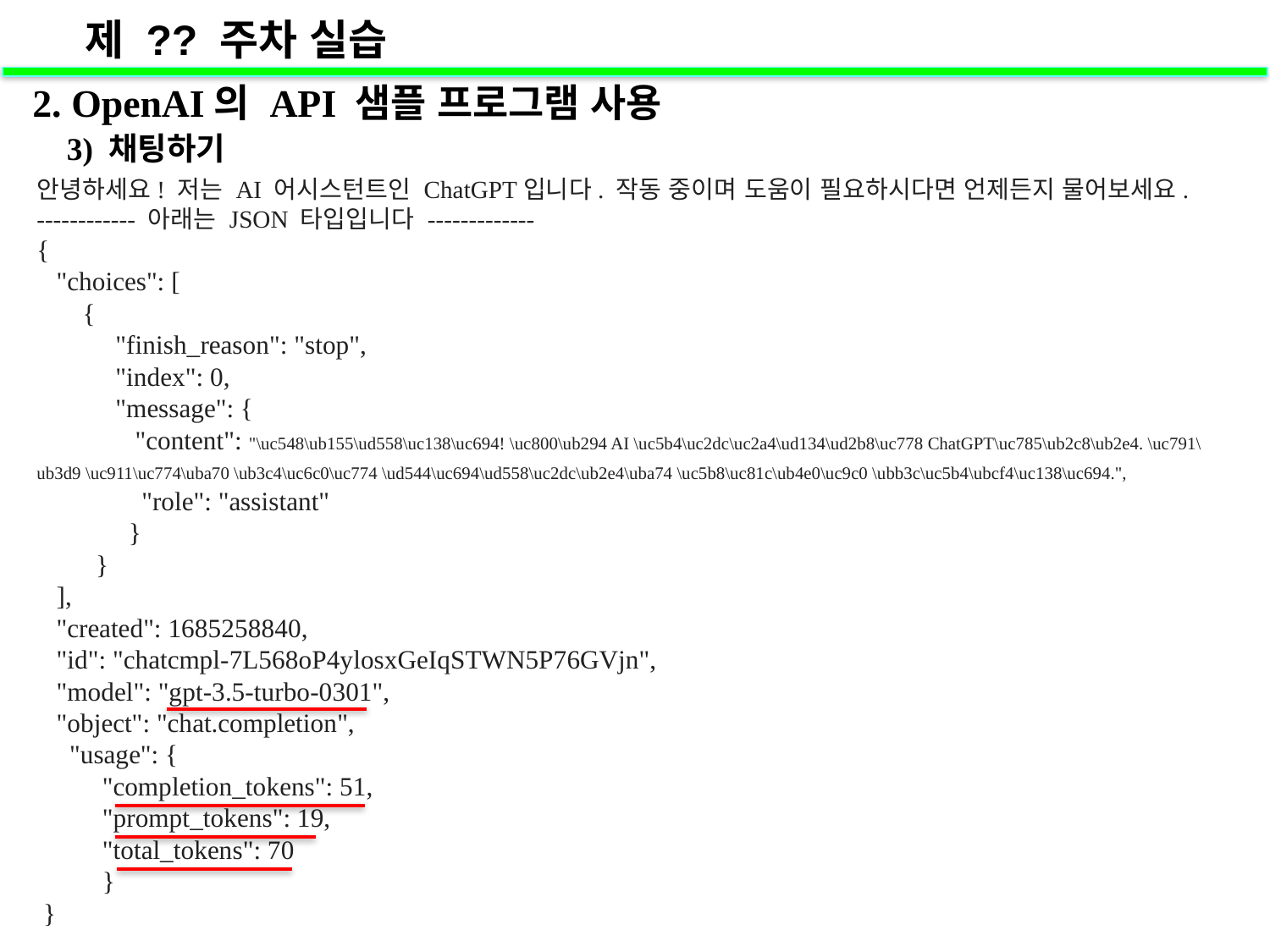

제 ?? 주차 실습

2. OpenAI의 API 샘플 프로그램 사용
  3) 채팅하기
안녕하세요! 저는 AI 어시스턴트인 ChatGPT입니다. 작동 중이며 도움이 필요하시다면 언제든지 물어보세요.
------------ 아래는 JSON 타입입니다 -------------
{
   "choices": [
       {
            "finish_reason": "stop",
            "index": 0,
            "message": {
               "content": "\uc548\ub155\ud558\uc138\uc694! \uc800\ub294 AI \uc5b4\uc2dc\uc2a4\ud134\ud2b8\uc778 ChatGPT\uc785\ub2c8\ub2e4. \uc791\ub3d9 \uc911\uc774\uba70 \ub3c4\uc6c0\uc774 \ud544\uc694\ud558\uc2dc\ub2e4\uba74 \uc5b8\uc81c\ub4e0\uc9c0 \ubb3c\uc5b4\ubcf4\uc138\uc694.",
                "role": "assistant"
              }
         }
   ],
   "created": 1685258840,
   "id": "chatcmpl-7L568oP4ylosxGeIqSTWN5P76GVjn",
   "model": "gpt-3.5-turbo-0301",
   "object": "chat.completion",
     "usage": {
          "completion_tokens": 51,
          "prompt_tokens": 19,
          "total_tokens": 70
          }
 }